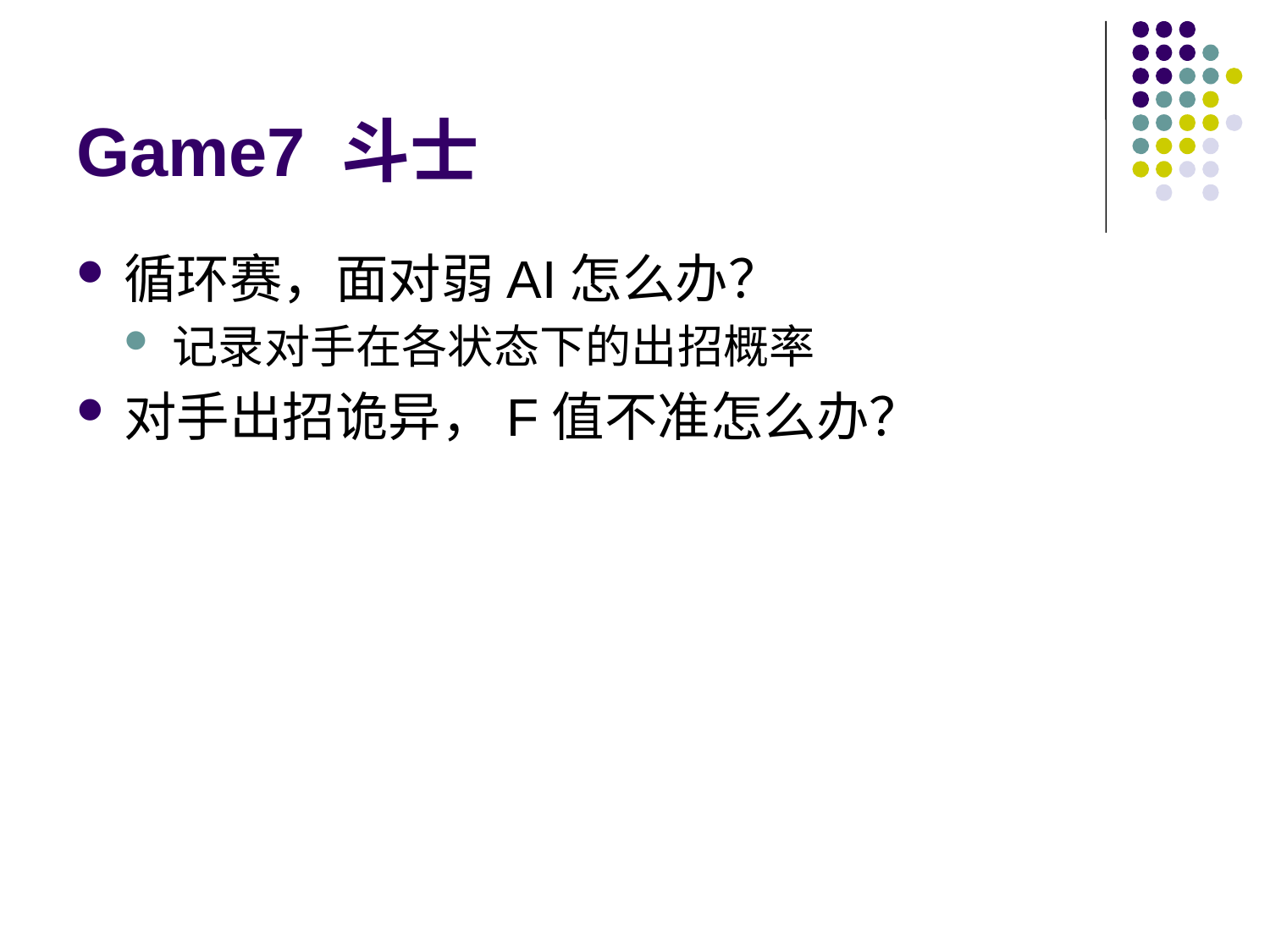

# Game7 斗士
循环赛，面对弱AI怎么办？
记录对手在各状态下的出招概率
对手出招诡异，F值不准怎么办？